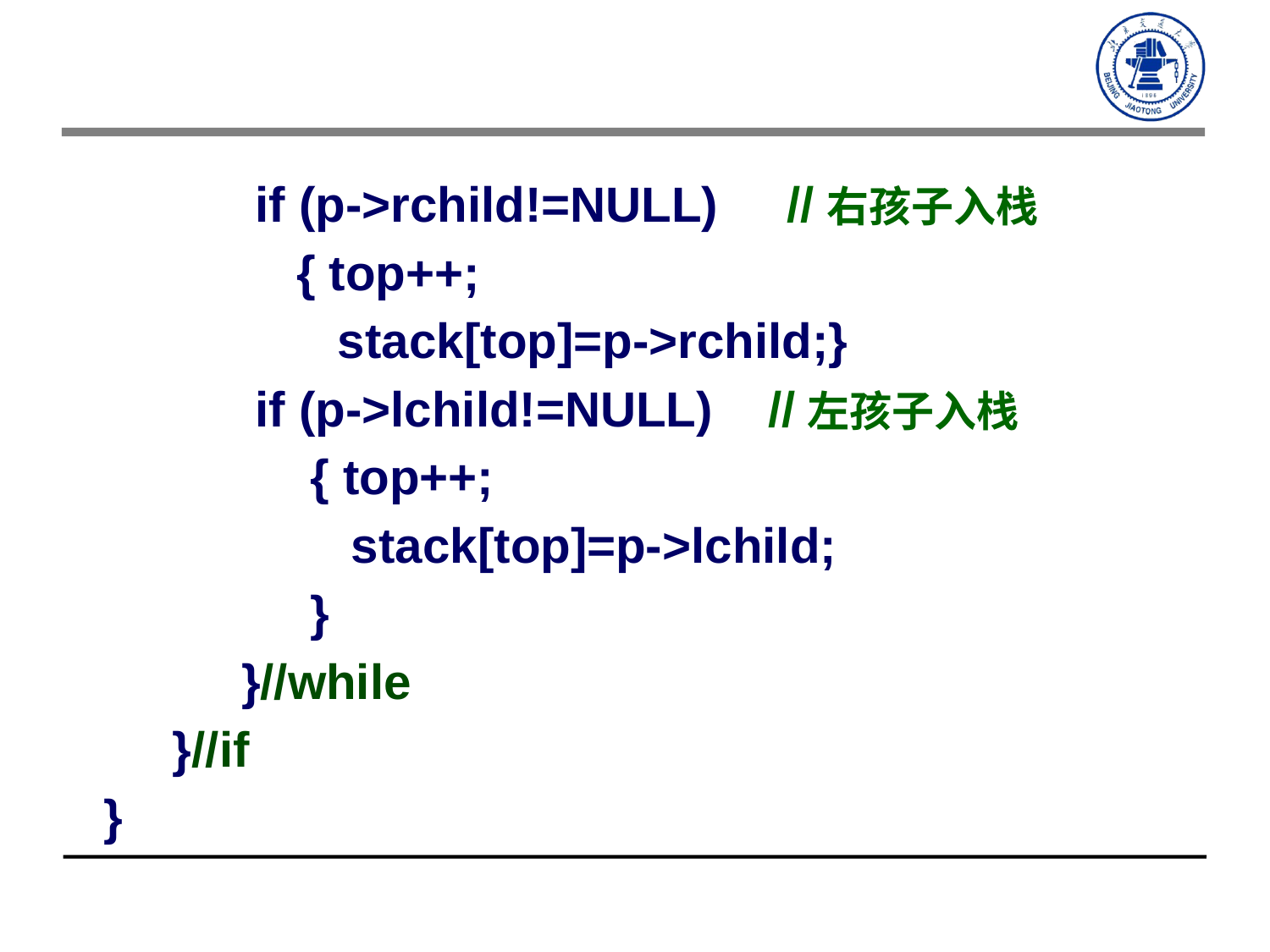

if (p->rchild!=NULL)     //右孩子入栈
                  { top++;
                     stack[top]=p->rchild;}
               if (p->lchild!=NULL)    //左孩子入栈
                   { top++;
                      stack[top]=p->lchild;
                   }
              }//while
         }//if
    }